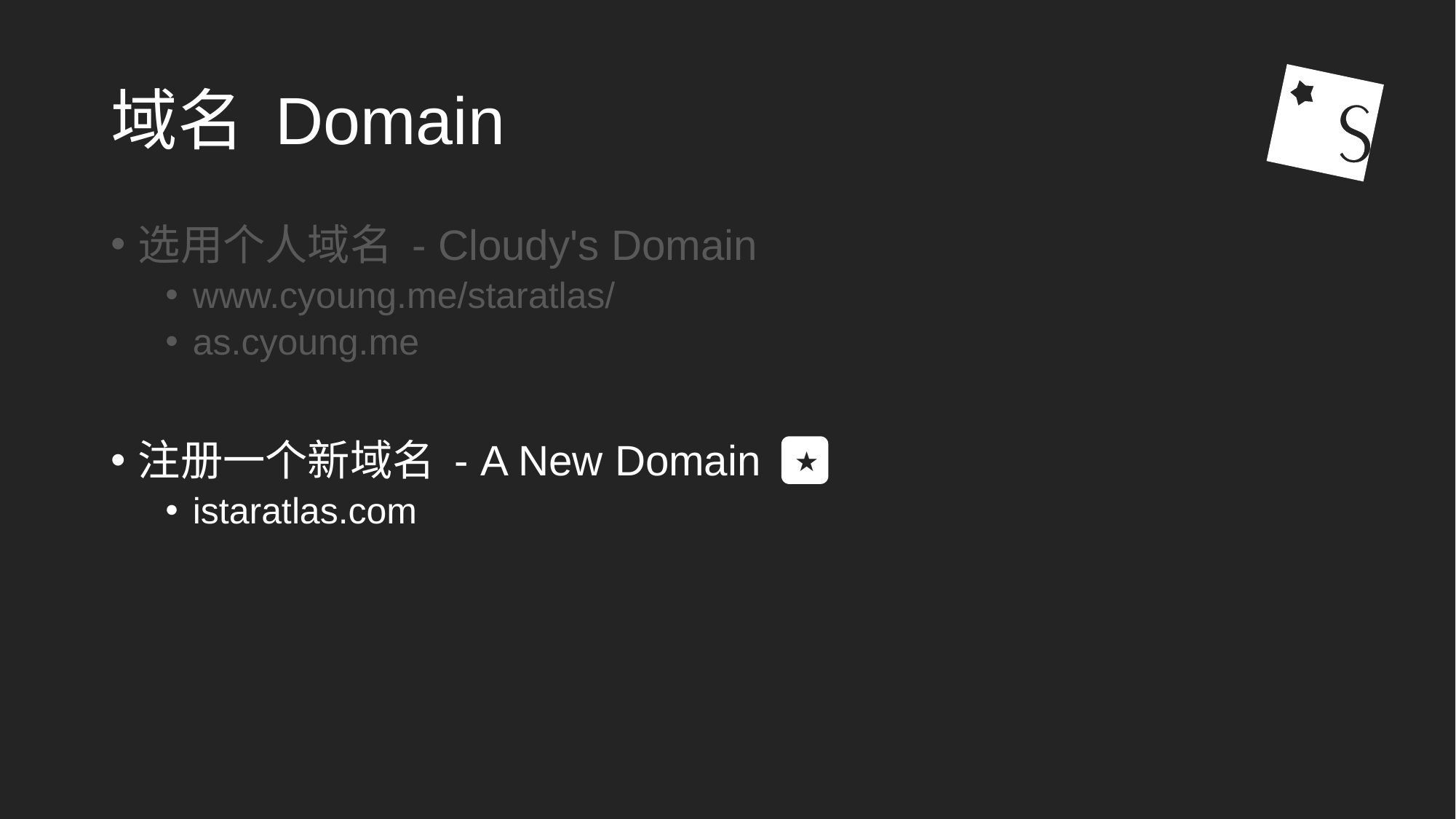

# 域名 Domain
选用个人域名 - Cloudy's Domain
www.cyoung.me/staratlas/
as.cyoung.me

注册一个新域名 - A New Domain
istaratlas.com
★